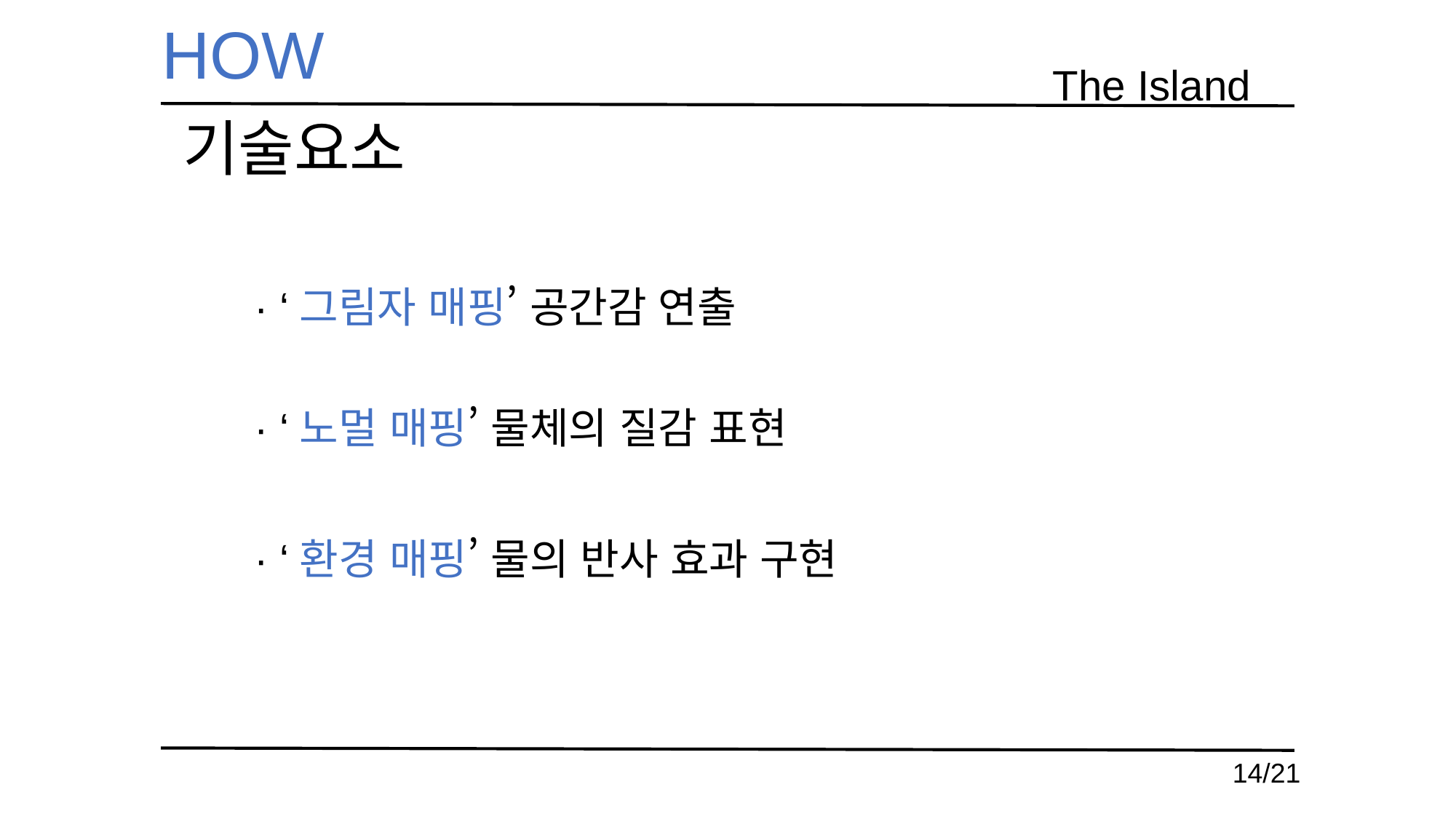

HOW
The Island
기술요소
· ‘그림자 매핑’ 공간감 연출
· ‘노멀 매핑’ 물체의 질감 표현
· ‘환경 매핑’ 물의 반사 효과 구현
14/21